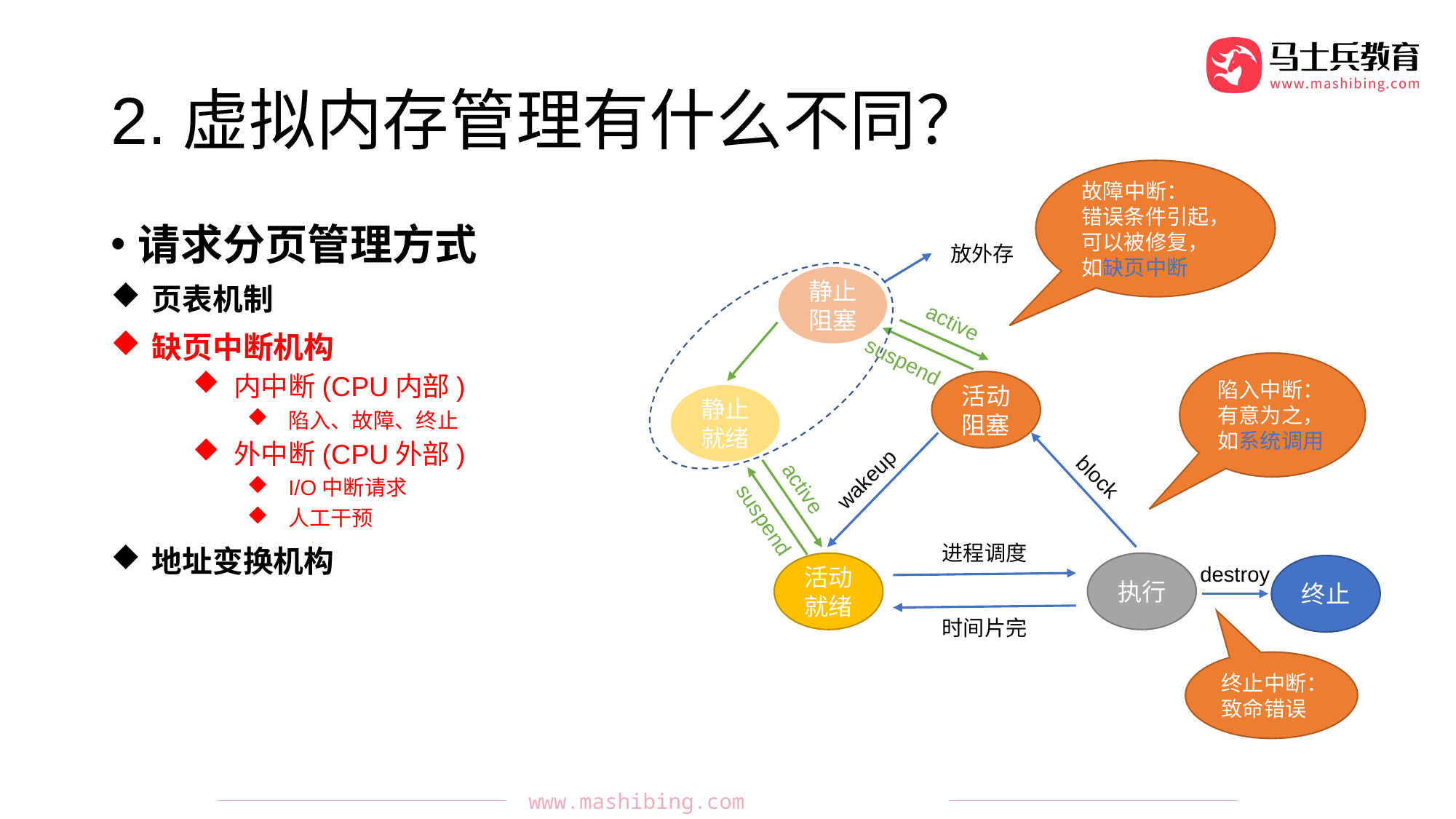

# 2.虚拟内存管理有什么不同？
故障中断：
错误条件引起，可以被修复，如缺页中断
请求分页管理方式
页表机制
缺页中断机构
内中断(CPU内部)
陷入、故障、终止
外中断(CPU外部)
I/O中断请求
人工干预
地址变换机构

放外存
静止阻塞
active
suspend
活动阻塞
静止就绪
block
wakeup
active
suspend
进程调度
时间片完
活动就绪
执行
陷入中断：
有意为之，
如系统调用
destroy
终止
终止中断：
致命错误